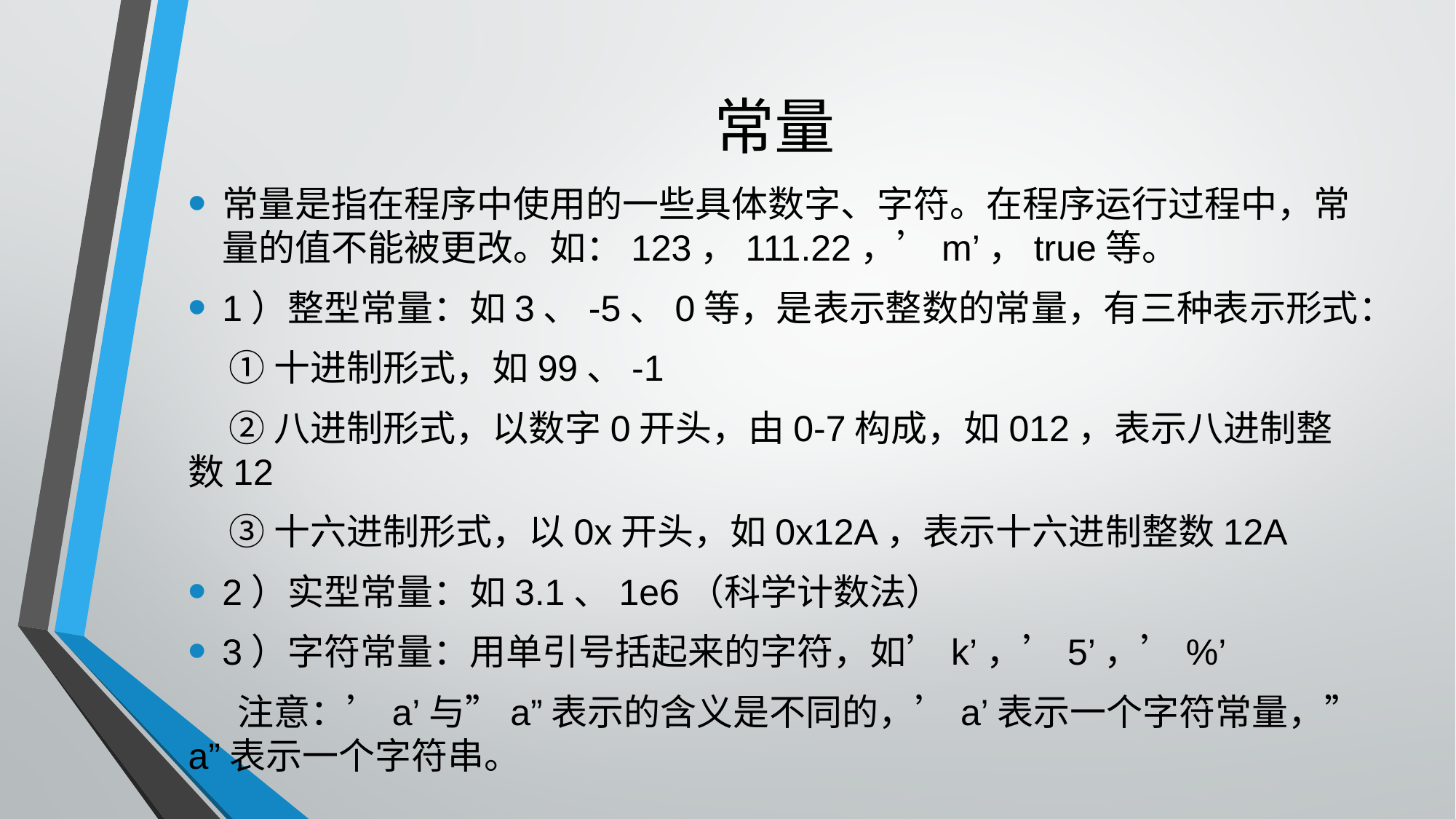

# 常量
常量是指在程序中使用的一些具体数字、字符。在程序运行过程中，常量的值不能被更改。如：123，111.22，’m’，true等。
1）整型常量：如3、-5、0等，是表示整数的常量，有三种表示形式：
     ①十进制形式，如99、-1
     ②八进制形式，以数字0开头，由0-7构成，如012，表示八进制整数12
     ③十六进制形式，以0x开头，如0x12A，表示十六进制整数12A
2）实型常量：如3.1、1e6（科学计数法）
3）字符常量：用单引号括起来的字符，如’k’，’5’，’%’
     注意：’a’与”a”表示的含义是不同的，’a’表示一个字符常量，”a”表示一个字符串。